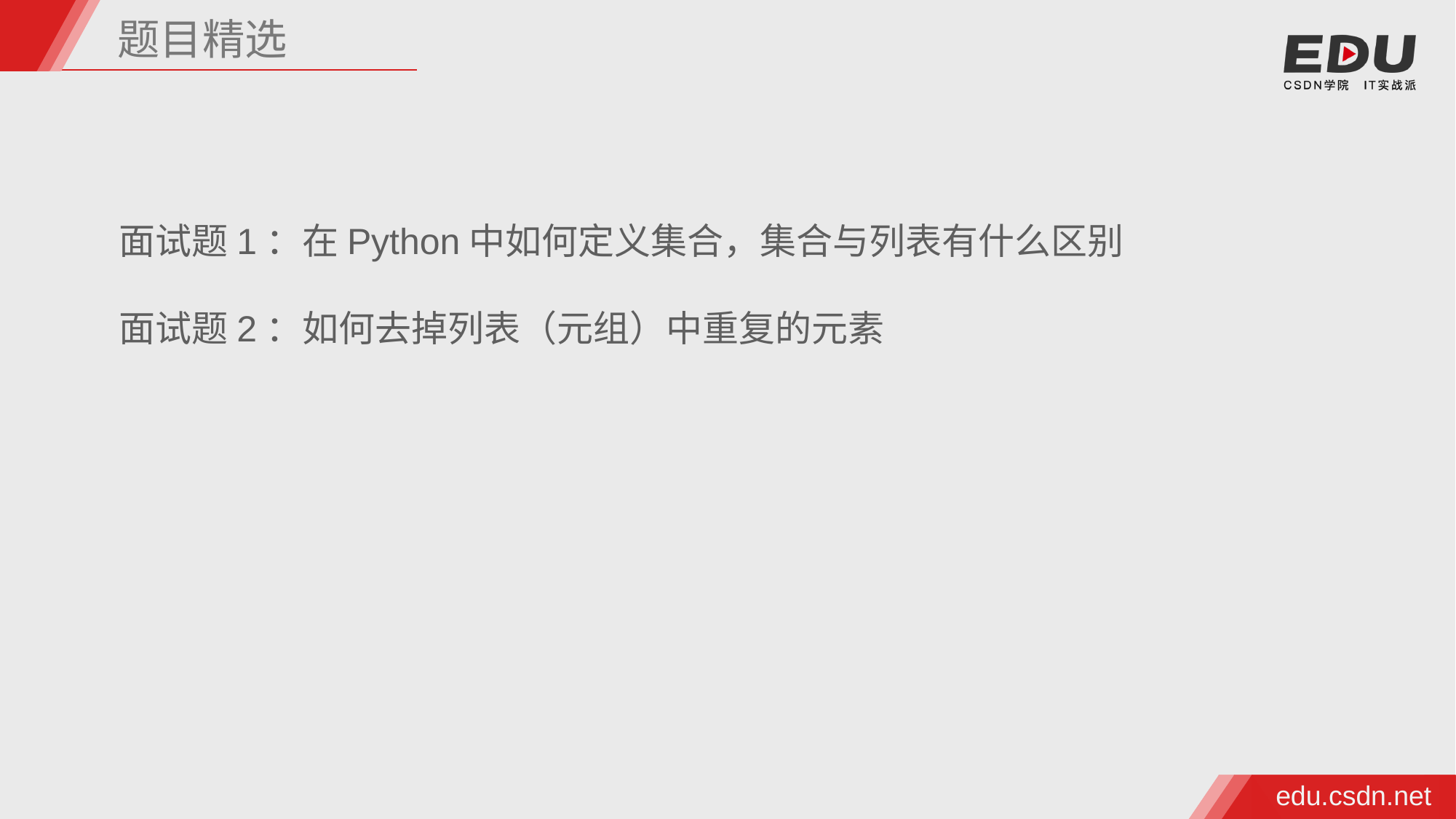

题目精选
面试题1：在Python中如何定义集合，集合与列表有什么区别
面试题2：如何去掉列表（元组）中重复的元素
edu.csdn.net